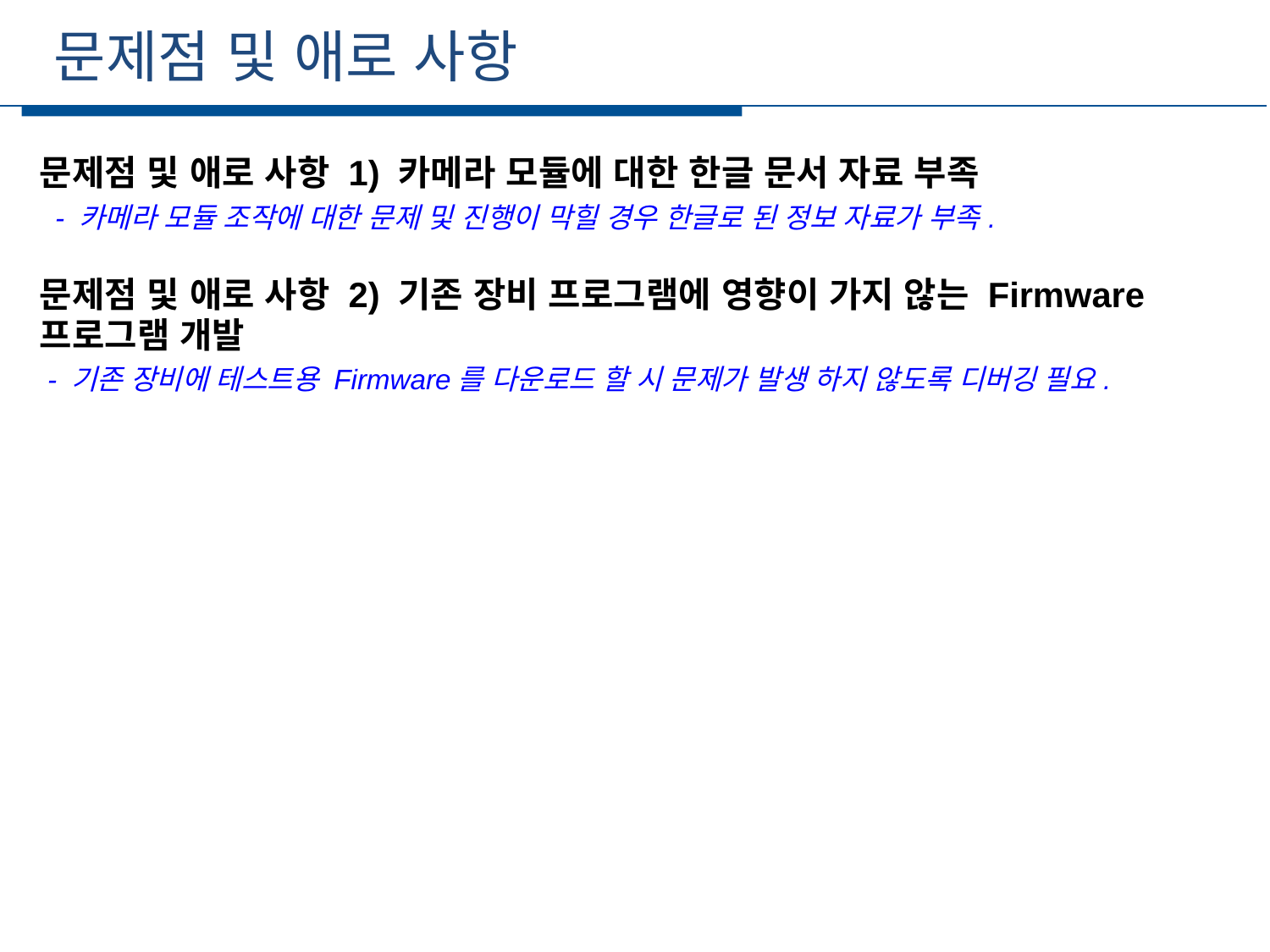

문제점 및 애로 사항
세부일정

문제점 및 애로 사항 1) 카메라 모듈에 대한 한글 문서 자료 부족
  - 카메라 모듈 조작에 대한 문제 및 진행이 막힐 경우 한글로 된 정보 자료가 부족.

문제점 및 애로 사항 2) 기존 장비 프로그램에 영향이 가지 않는 Firmware 프로그램 개발
 - 기존 장비에 테스트용 Firmware를 다운로드 할 시 문제가 발생 하지 않도록 디버깅 필요.